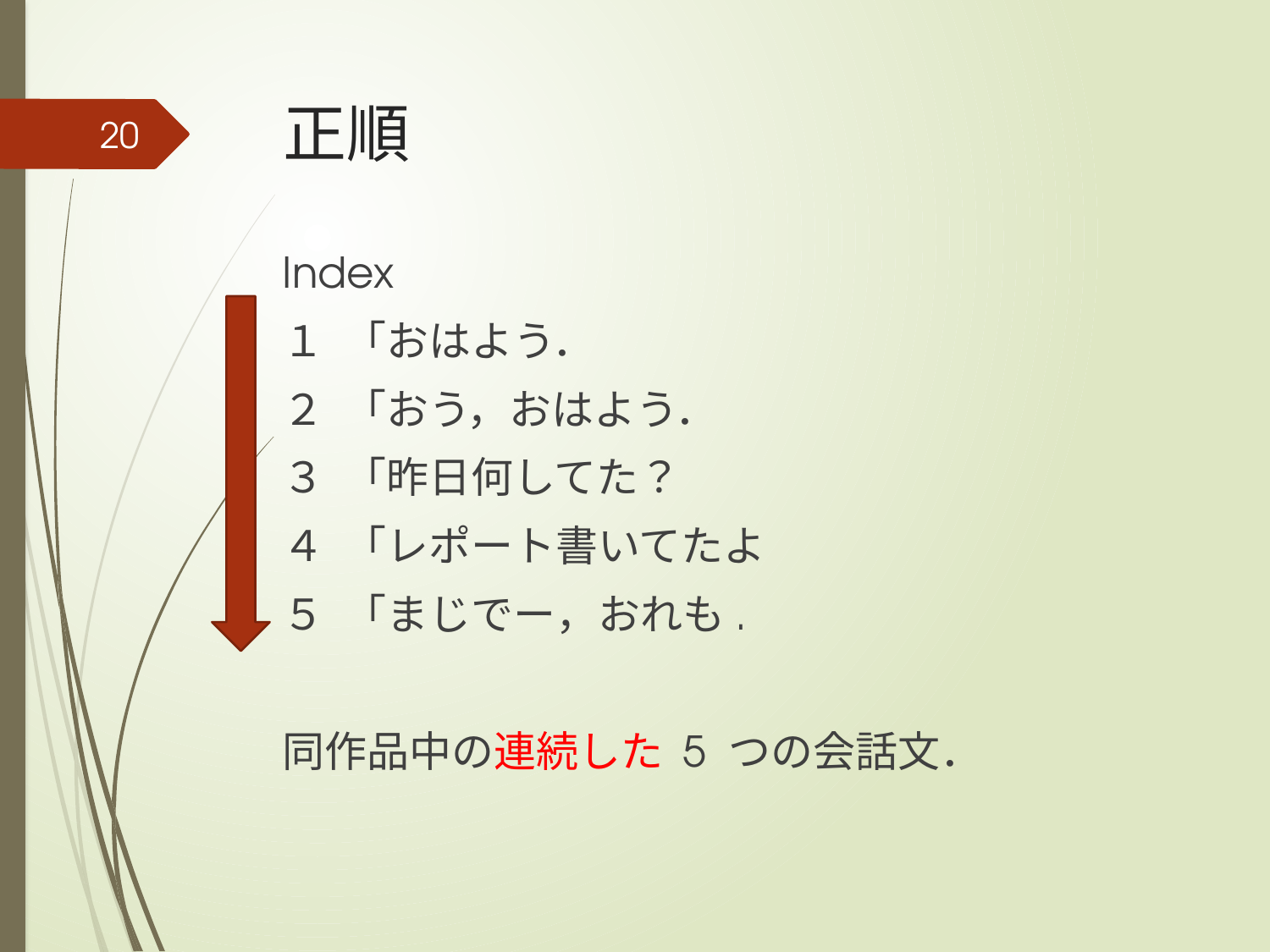

# 正順
20
Index
１  「おはよう．
２  「おう，おはよう．
３  「昨日何してた？
４  「レポート書いてたよ
５  「まじでー，おれも.

同作品中の連続した 5 つの会話文．